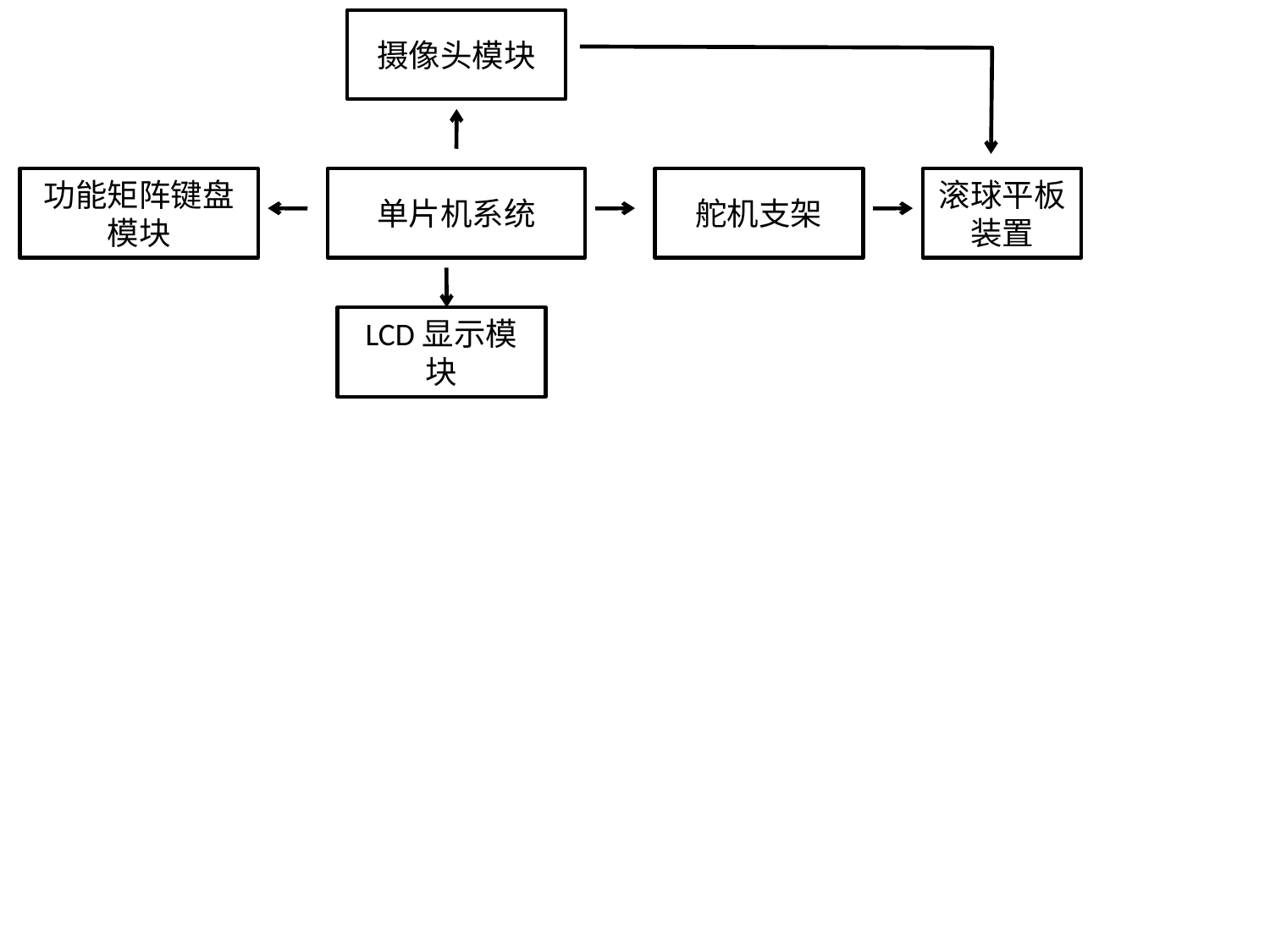

摄像头模块

功能矩阵键盘模块
单片机系统
舵机支架
滚球平板装置
LCD显示模块